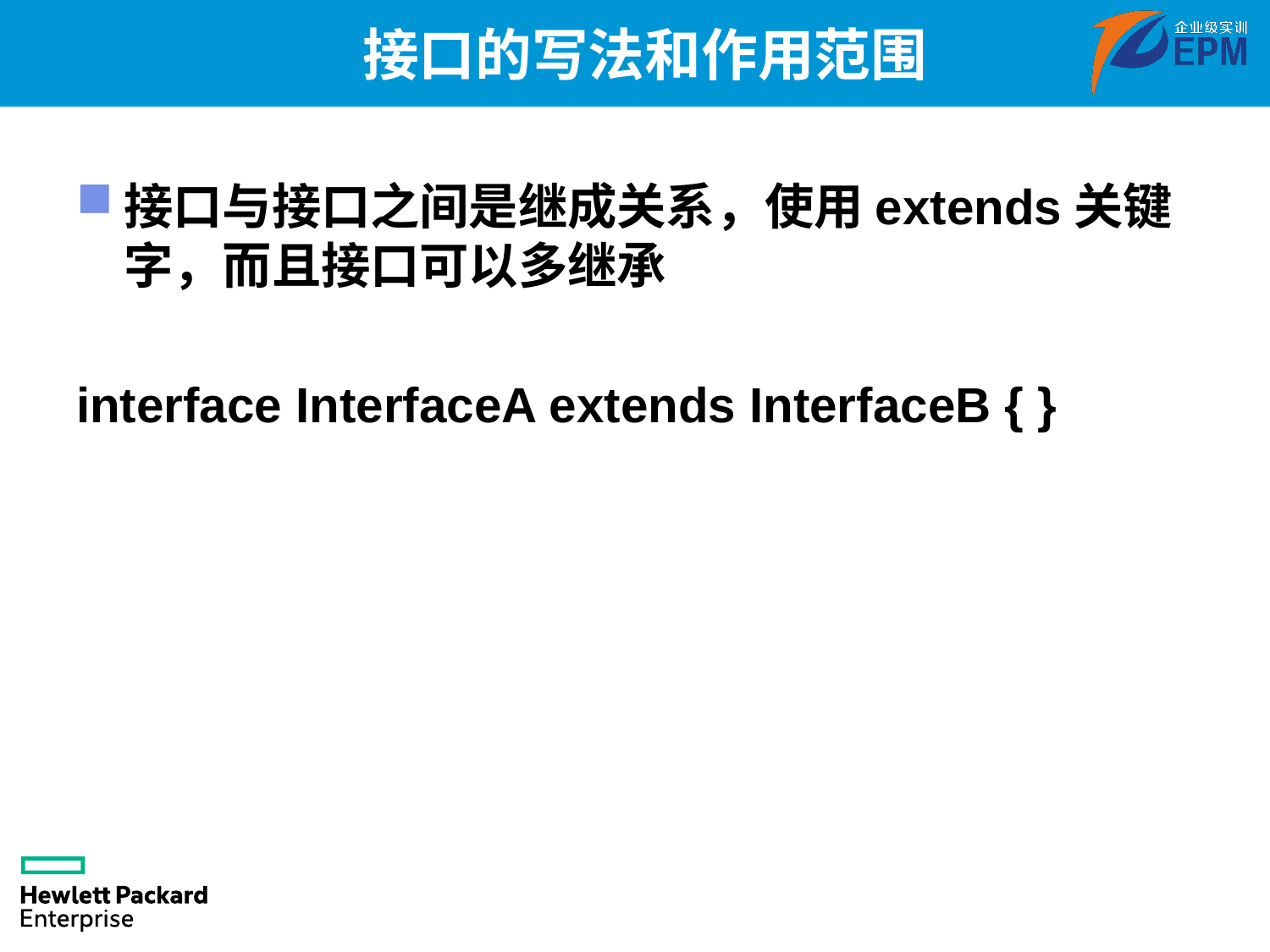

# 接口的写法和作用范围
接口与接口之间是继成关系，使用extends关键字，而且接口可以多继承

interface InterfaceA extends InterfaceB { }